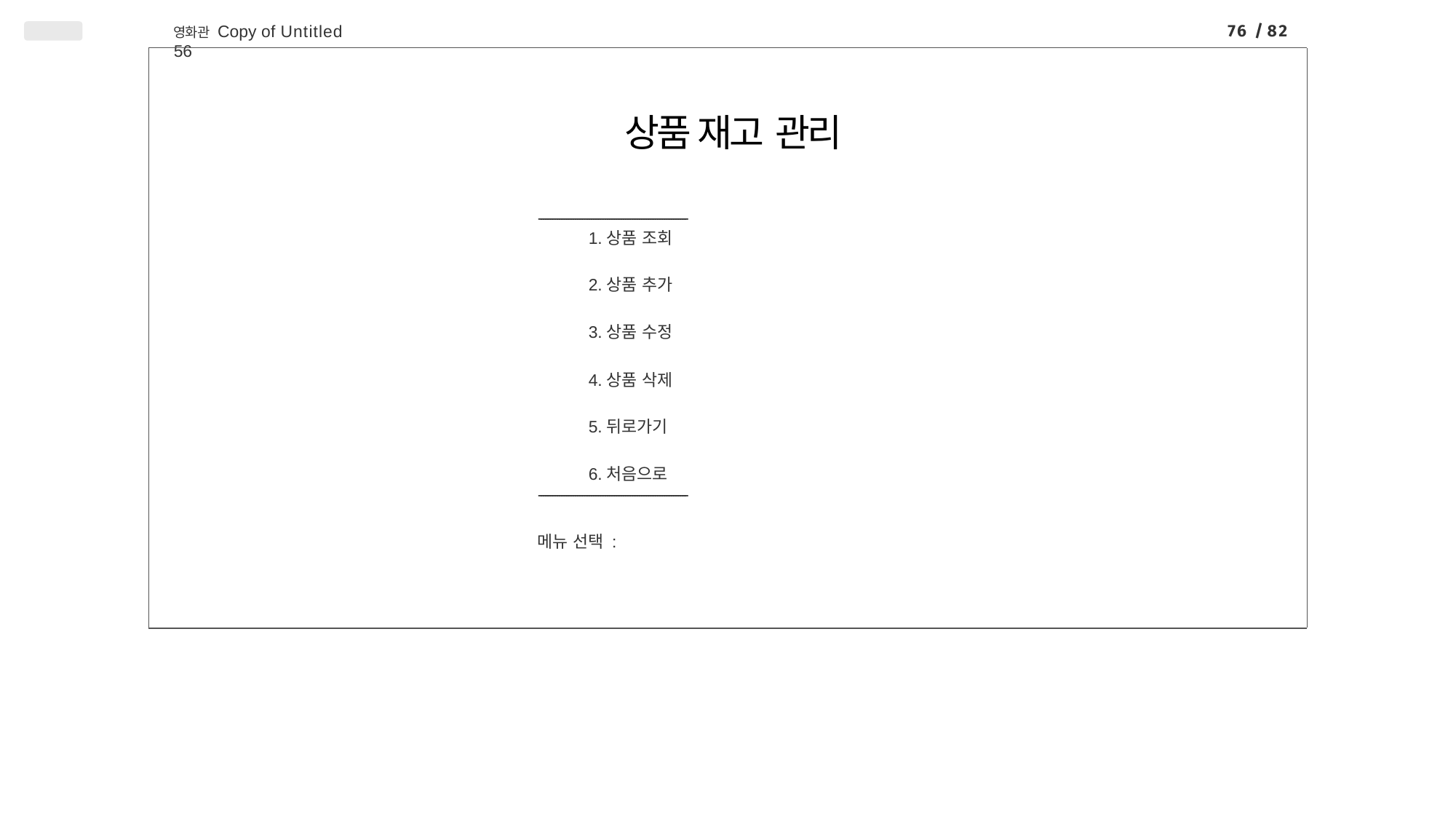

76 / 82
영화관 Copy of Untitled 56

# 상품 재고 관리
-----------------------------------------------------------------
상품 조회

상품 추가

상품 수정

상품 삭제

뒤로가기

처음으로
-----------------------------------------------------------------

메뉴 선택 :